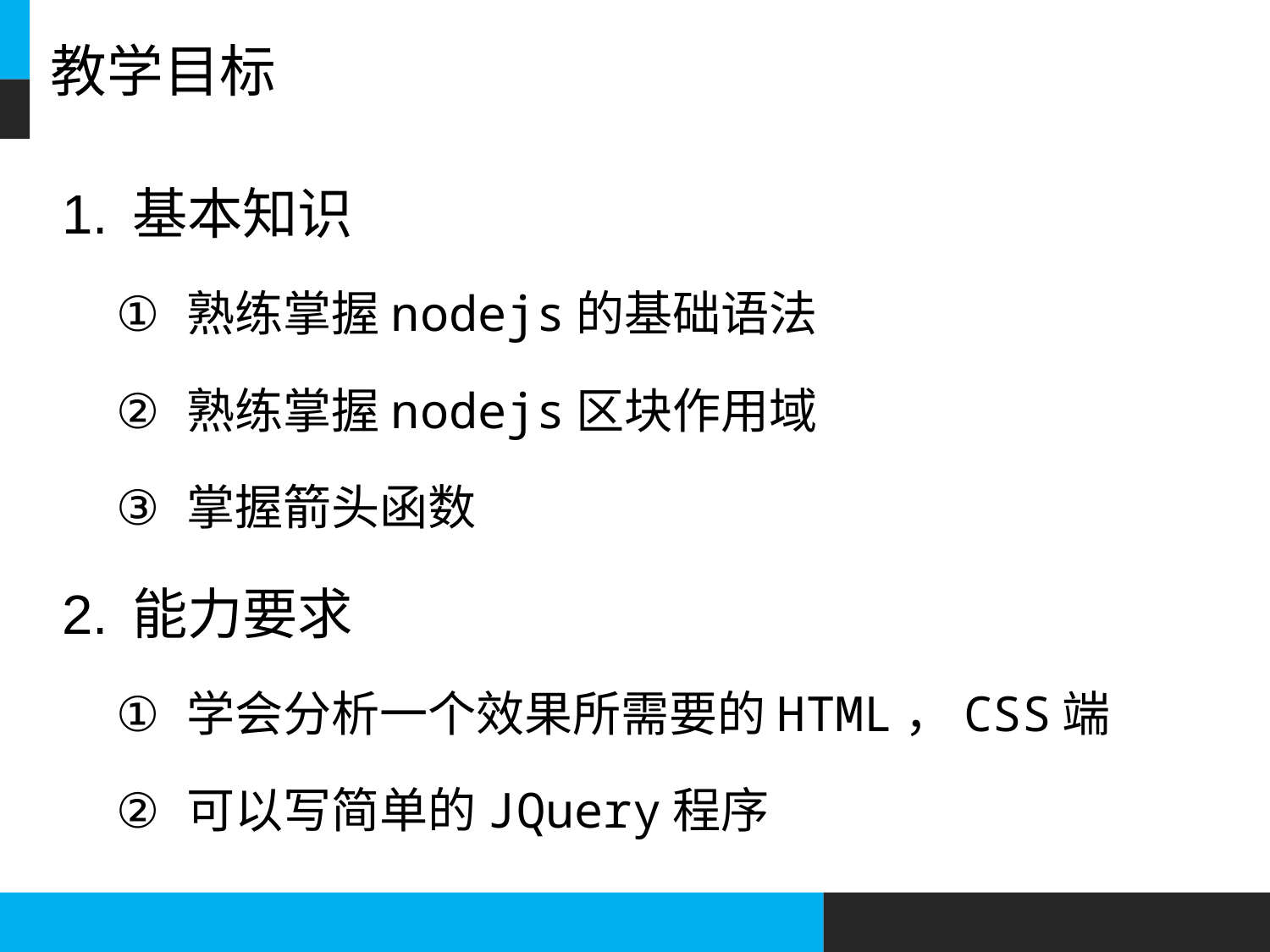

# 教学目标
基本知识
熟练掌握nodejs的基础语法
熟练掌握nodejs区块作用域
掌握箭头函数
能力要求
学会分析一个效果所需要的HTML，CSS端
可以写简单的JQuery程序